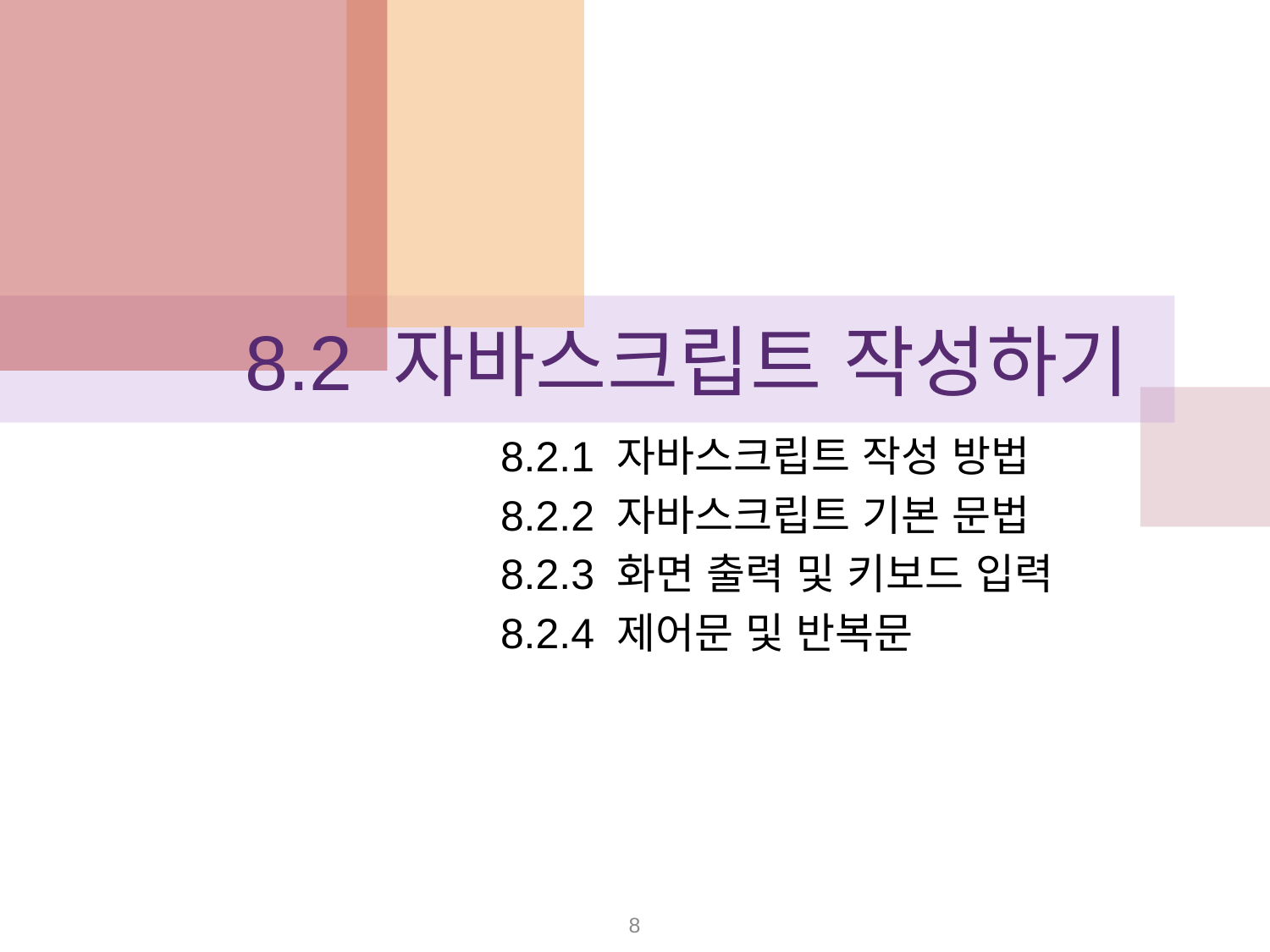

# 8.2 자바스크립트 작성하기
8.2.1 자바스크립트 작성 방법
8.2.2 자바스크립트 기본 문법
8.2.3 화면 출력 및 키보드 입력
8.2.4 제어문 및 반복문
8